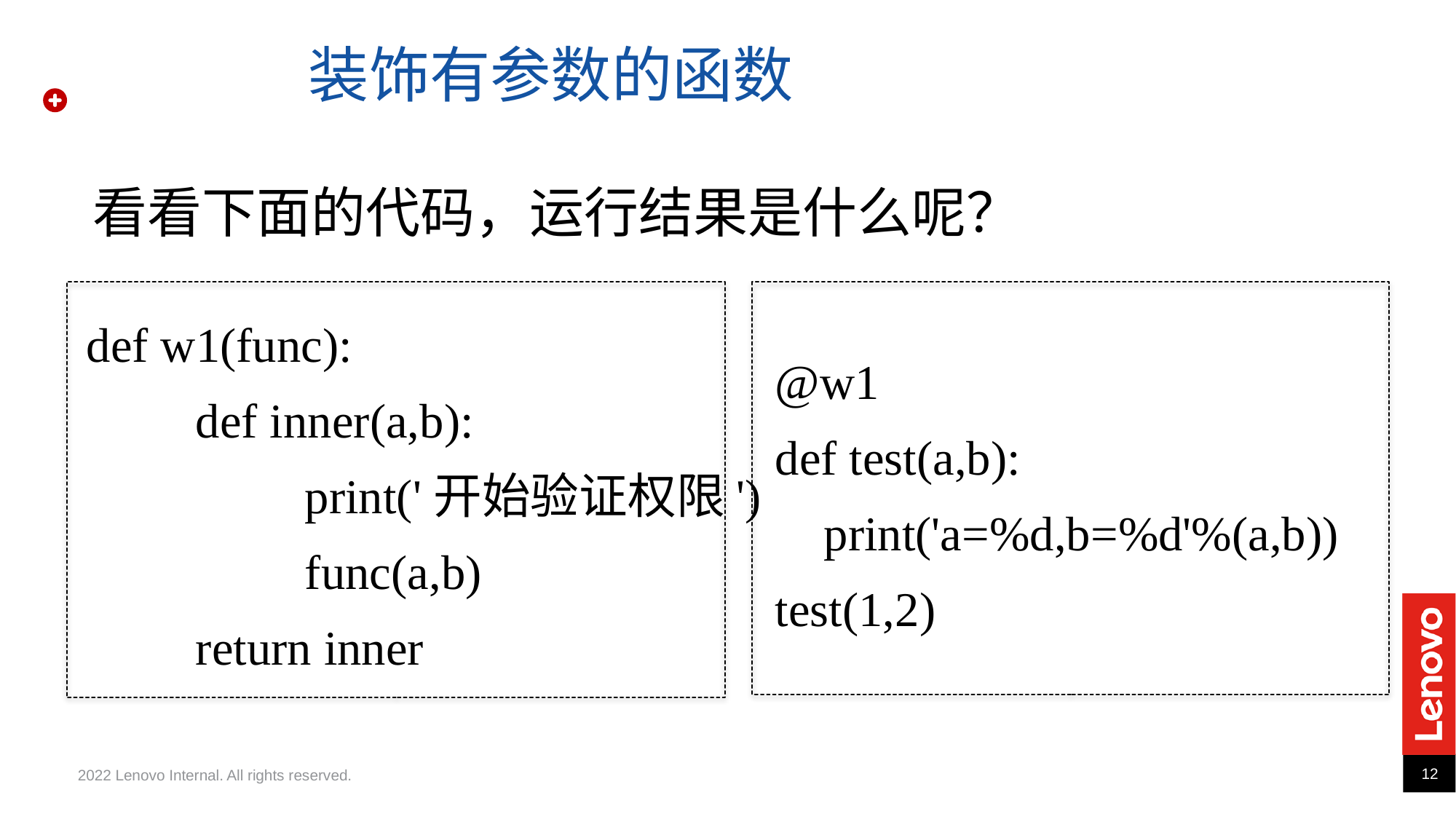

装饰有参数的函数
看看下面的代码，运行结果是什么呢？

def w1(func):
	def inner(a,b):
		print('开始验证权限')
		func(a,b)
	return inner
@w1
def test(a,b):
    print('a=%d,b=%d'%(a,b))
test(1,2)